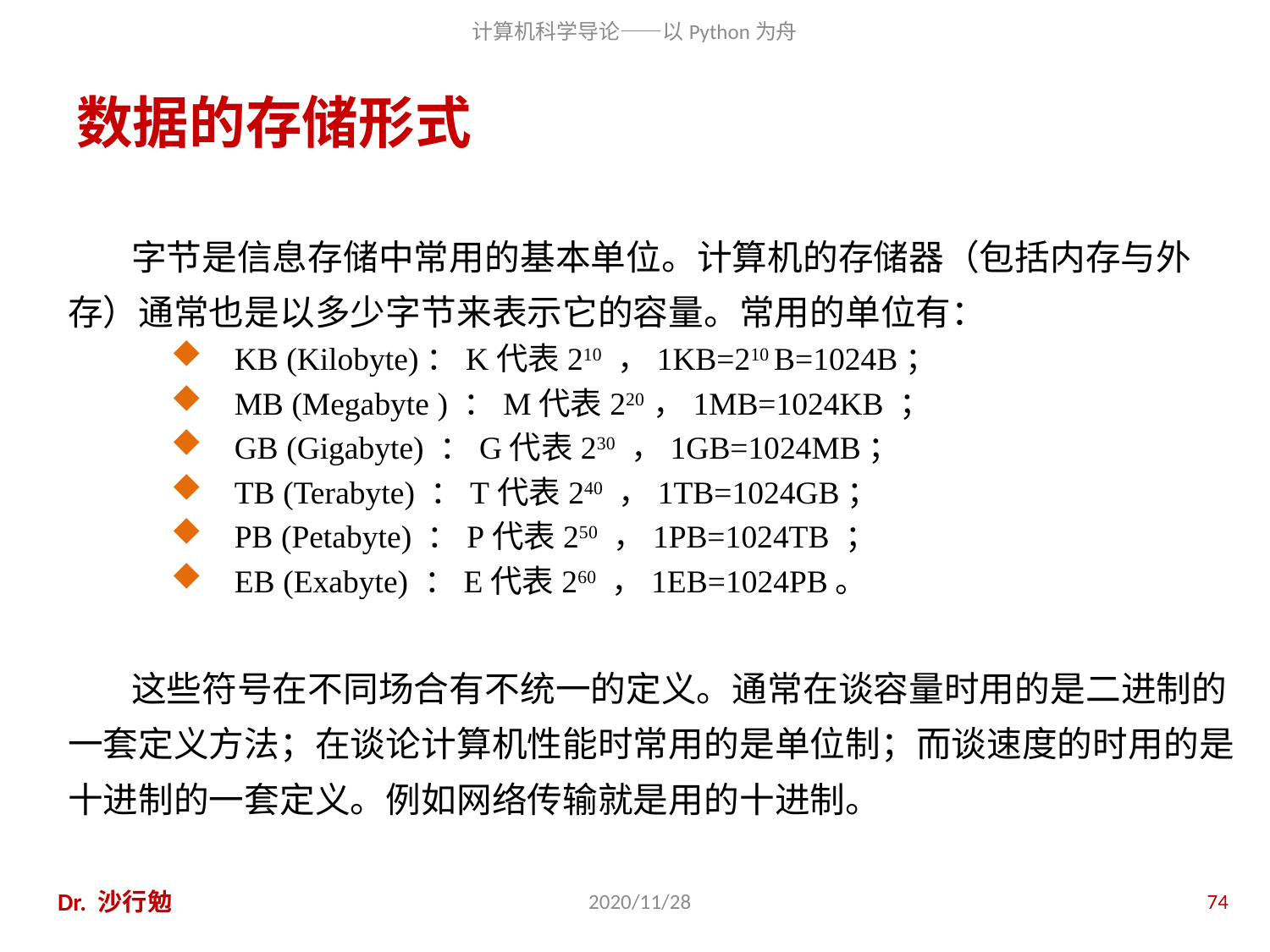

# 数据的存储形式
字节是信息存储中常用的基本单位。计算机的存储器（包括内存与外存）通常也是以多少字节来表示它的容量。常用的单位有：
KB (Kilobyte)：K代表210 ，1KB=210 B=1024B；
MB (Megabyte ) ：M代表220 ，1MB=1024KB ；
GB (Gigabyte) ：G代表230 ，1GB=1024MB；
TB (Terabyte) ：T代表240 ，1TB=1024GB；
PB (Petabyte) ：P代表250 ，1PB=1024TB ；
EB (Exabyte) ：E代表260 ，1EB=1024PB。

这些符号在不同场合有不统一的定义。通常在谈容量时用的是二进制的一套定义方法；在谈论计算机性能时常用的是单位制；而谈速度的时用的是十进制的一套定义。例如网络传输就是用的十进制。

Dr. 沙行勉
2020/11/28
74